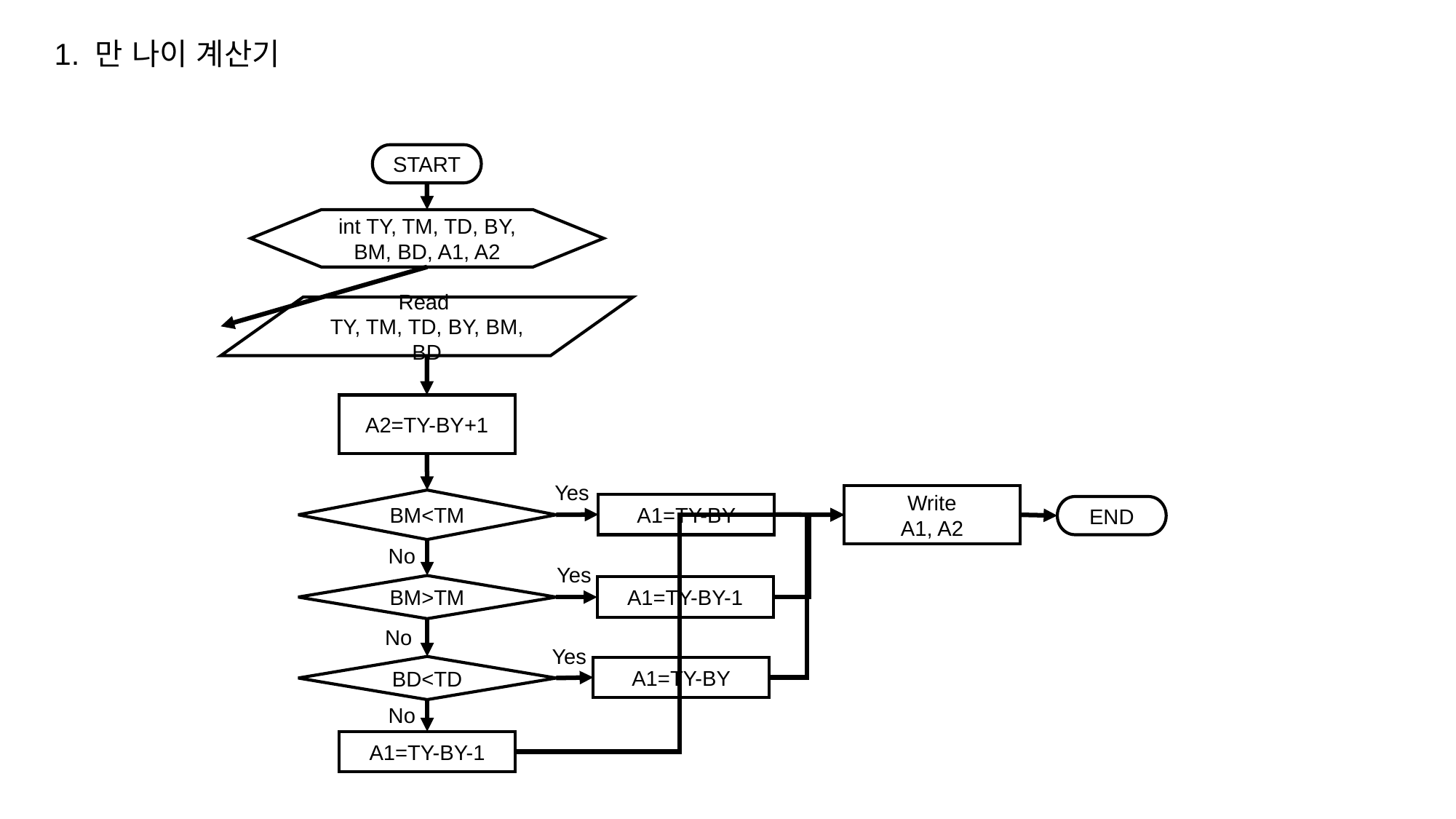

1. 만 나이 계산기
START
int TY, TM, TD, BY, BM, BD, A1, A2
Read
TY, TM, TD, BY, BM, BD
A2=TY-BY+1
Yes
Write
A1, A2
BM<TM
A1=TY-BY
END
No
Yes
BM>TM
A1=TY-BY-1
No
Yes
BD<TD
A1=TY-BY
No
A1=TY-BY-1